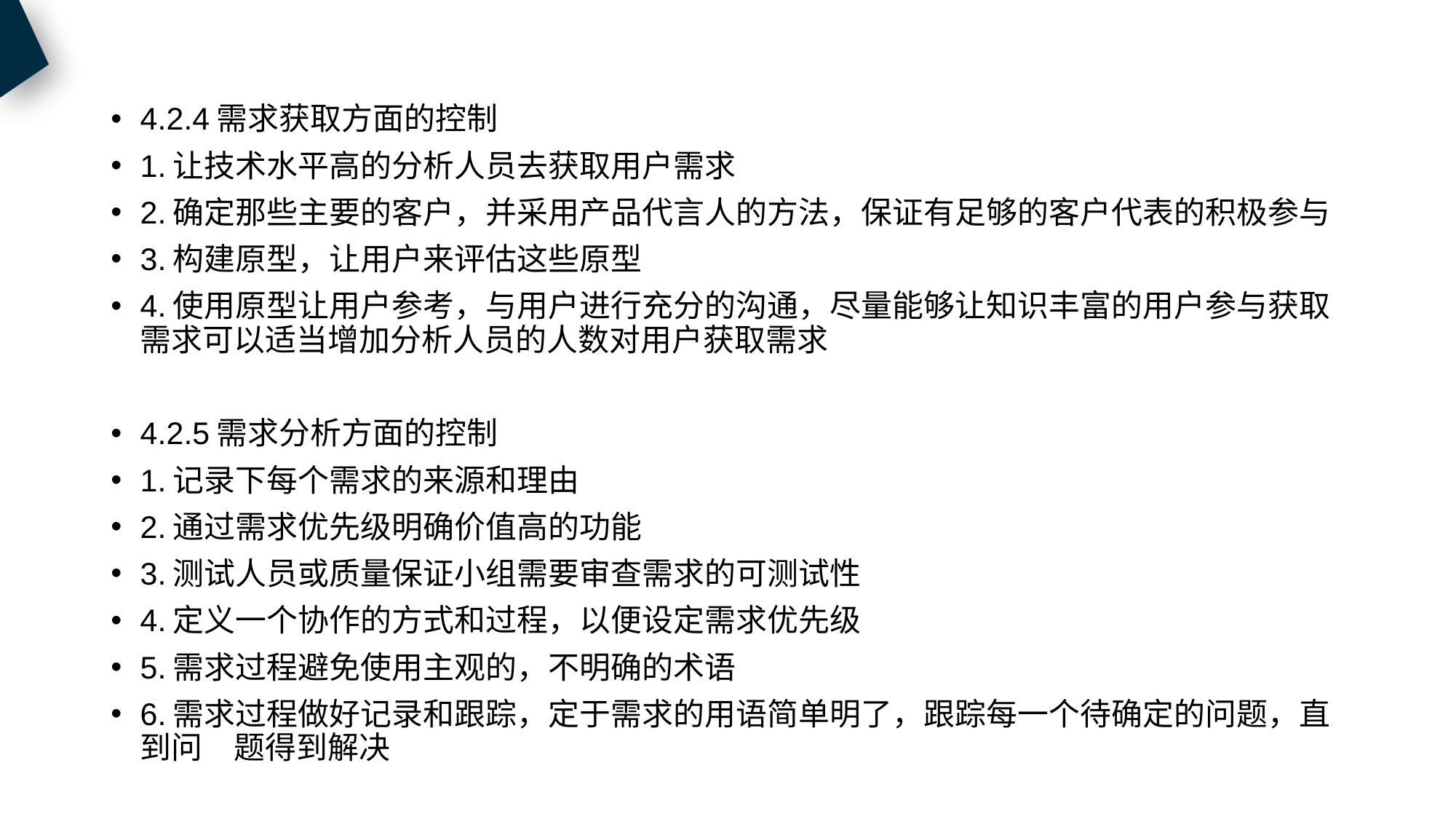

4.2.4需求获取方面的控制
1.让技术水平高的分析人员去获取用户需求
2.确定那些主要的客户，并采用产品代言人的方法，保证有足够的客户代表的积极参与
3.构建原型，让用户来评估这些原型
4.使用原型让用户参考，与用户进行充分的沟通，尽量能够让知识丰富的用户参与获取需求可以适当增加分析人员的人数对用户获取需求

4.2.5需求分析方面的控制
1.记录下每个需求的来源和理由
2.通过需求优先级明确价值高的功能
3.测试人员或质量保证小组需要审查需求的可测试性
4.定义一个协作的方式和过程，以便设定需求优先级
5.需求过程避免使用主观的，不明确的术语
6.需求过程做好记录和跟踪，定于需求的用语简单明了，跟踪每一个待确定的问题，直到问	题得到解决